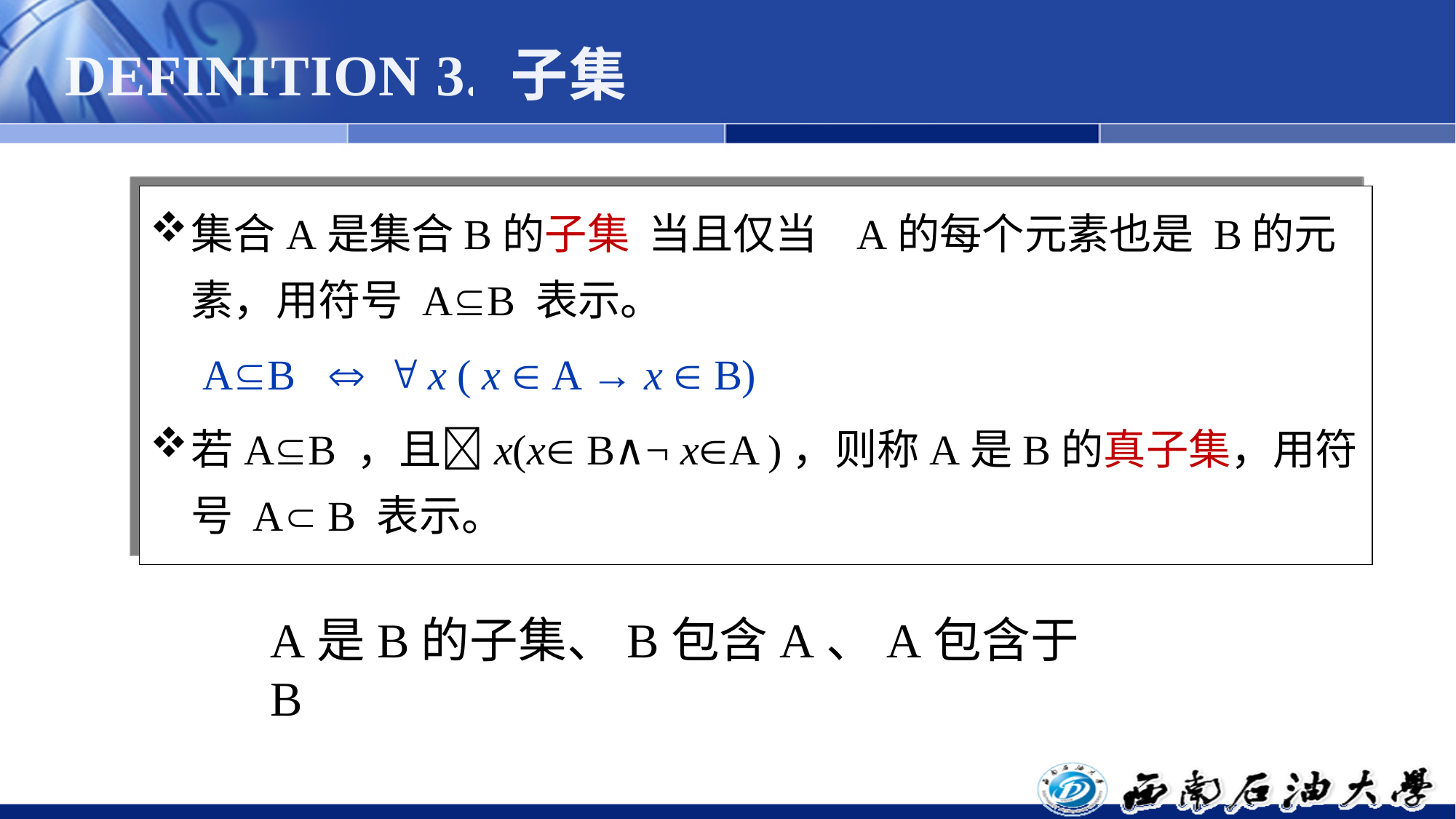

# DEFINITION 3. 子集
集合A是集合B的子集  当且仅当   A的每个元素也是 B的元素，用符号 A⊆B 表示。
     A⊆B   ⇔  ∀ x ( x ∈ A → x ∈ B)
若A⊆B ，且∃x(x∈ B∧¬ x∈A )，则称A是B的真子集，用符号 A⊂ B 表示。

A是B的子集、B包含A、A包含于B